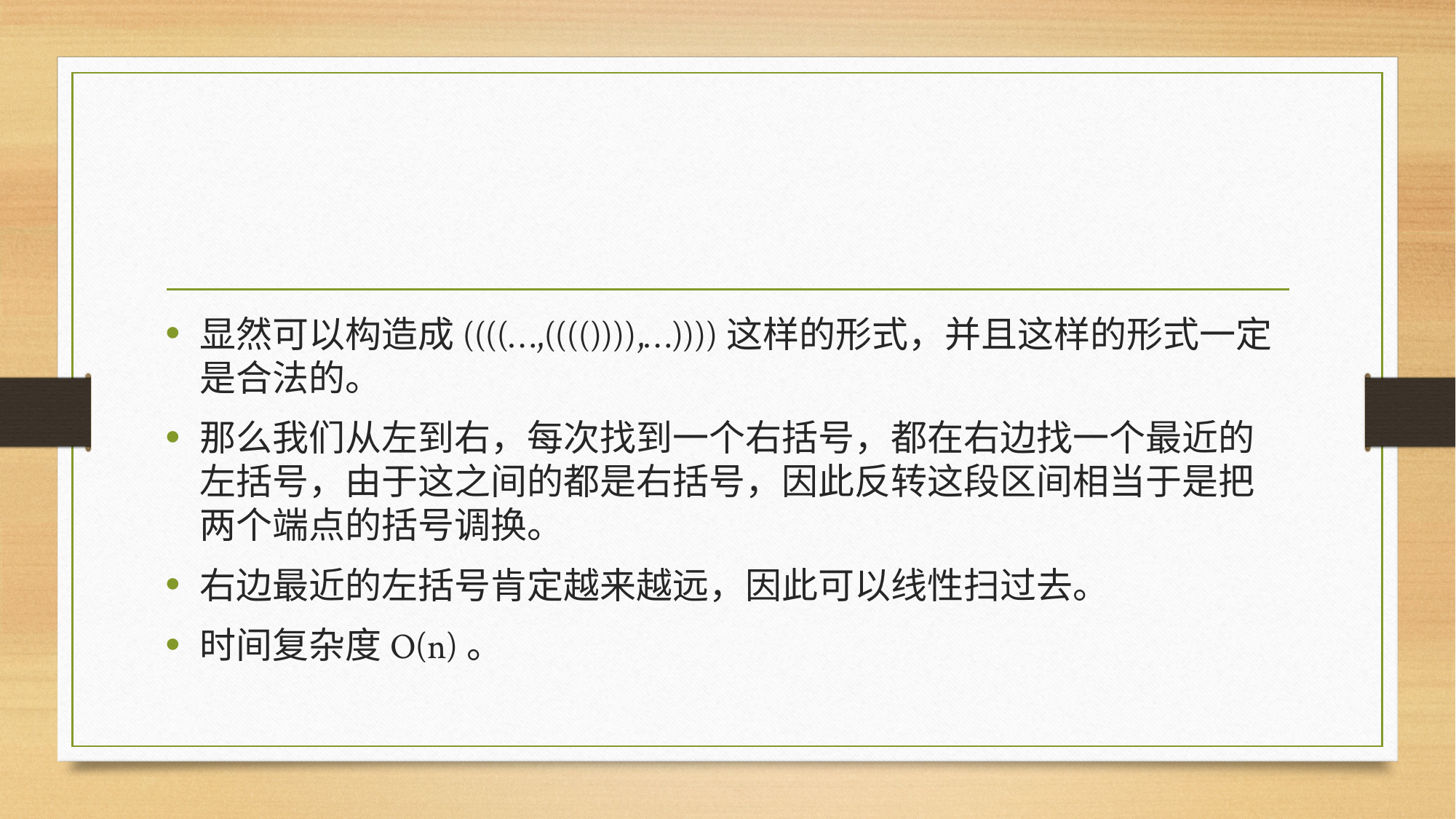

#
显然可以构造成((((…,(((()))),…))))这样的形式，并且这样的形式一定是合法的。
那么我们从左到右，每次找到一个右括号，都在右边找一个最近的左括号，由于这之间的都是右括号，因此反转这段区间相当于是把两个端点的括号调换。
右边最近的左括号肯定越来越远，因此可以线性扫过去。
时间复杂度O(n)。